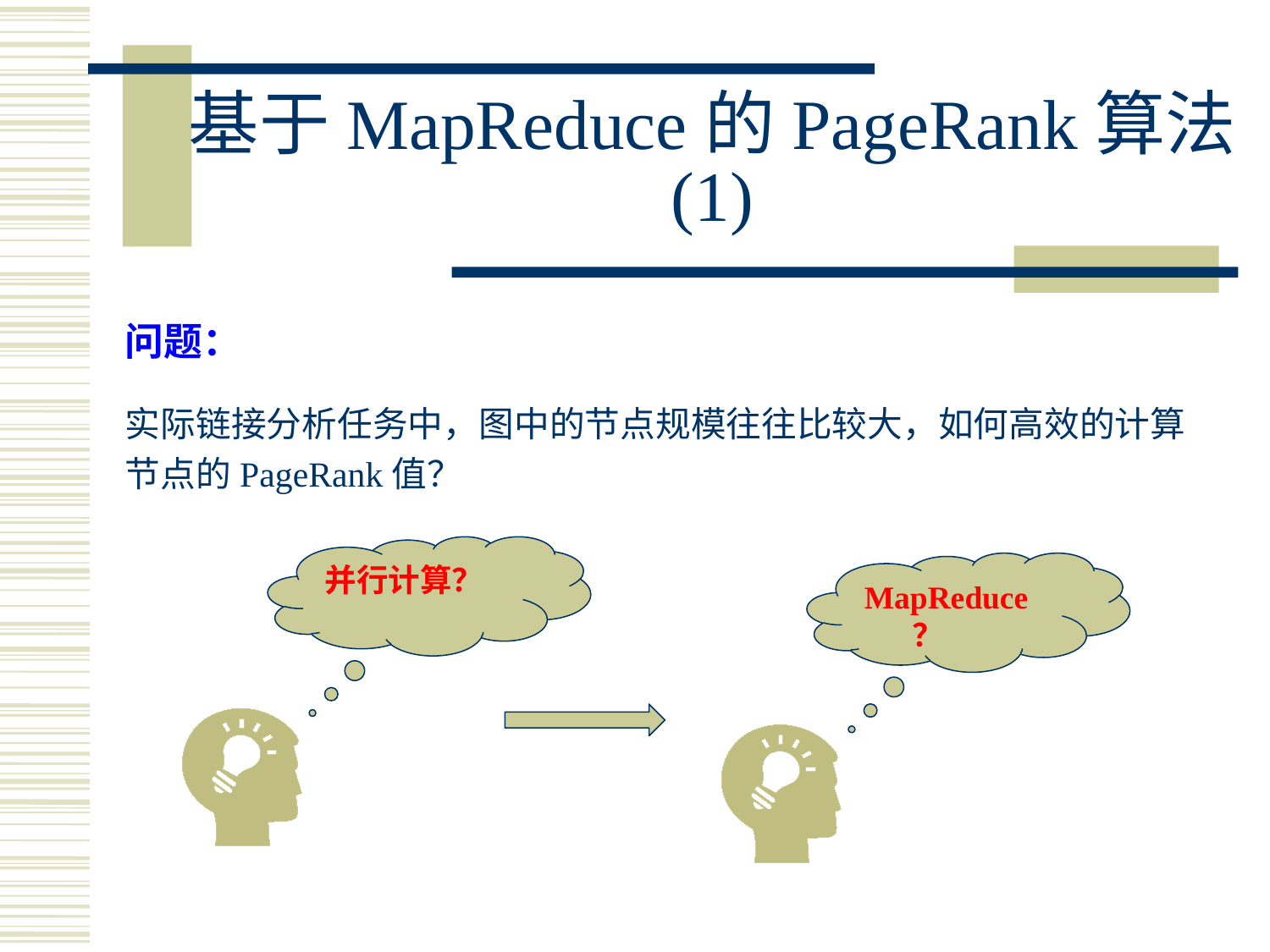

# 基于MapReduce的PageRank算法 (1)
问题：
实际链接分析任务中，图中的节点规模往往比较大，如何高效的计算节点的PageRank值？

并行计算？
MapReduce？